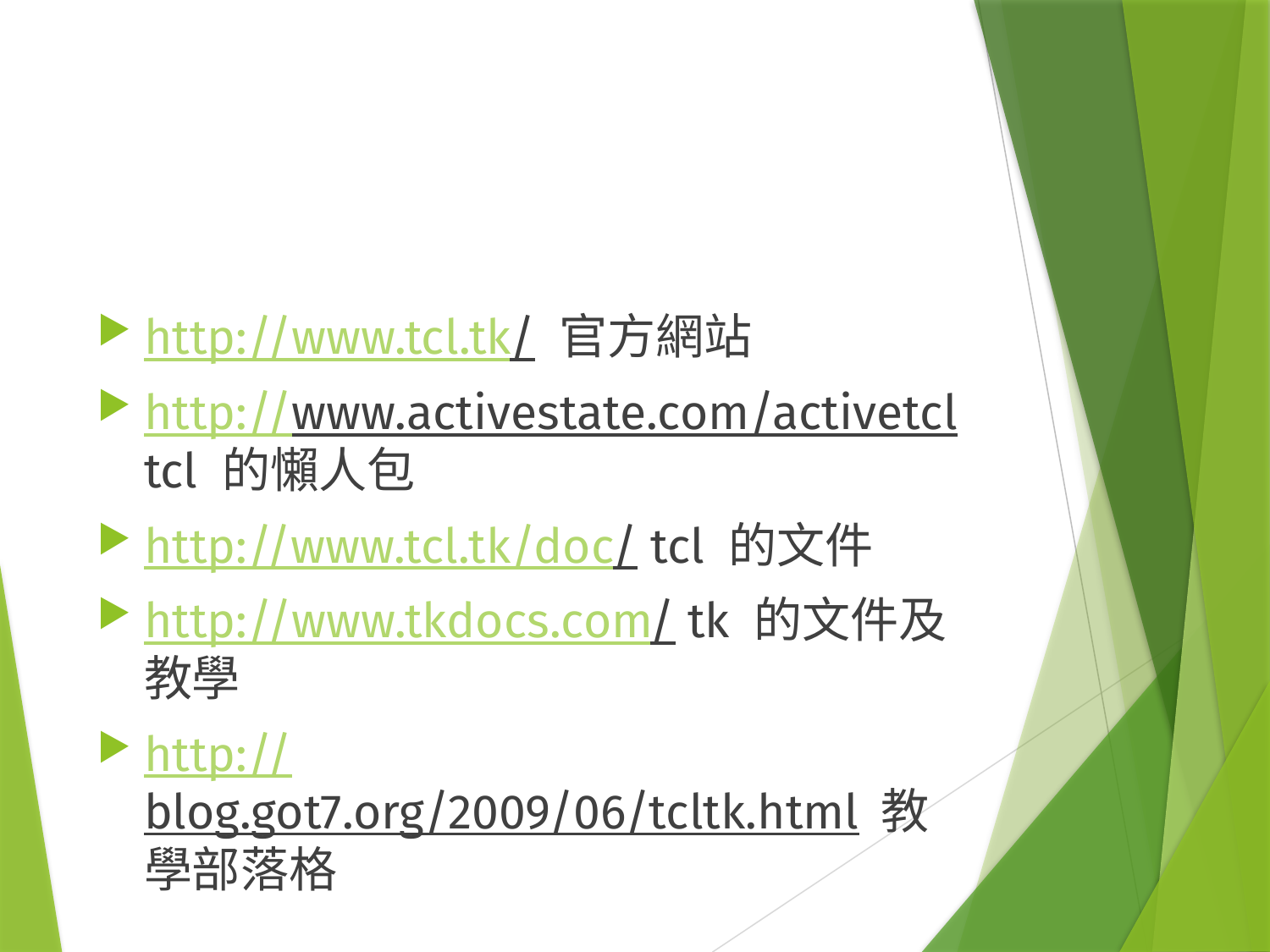

http://www.tcl.tk/ 官方網站
http://www.activestate.com/activetcl tcl 的懶人包
http://www.tcl.tk/doc/ tcl 的文件
http://www.tkdocs.com/ tk 的文件及教學
http://blog.got7.org/2009/06/tcltk.html 教學部落格